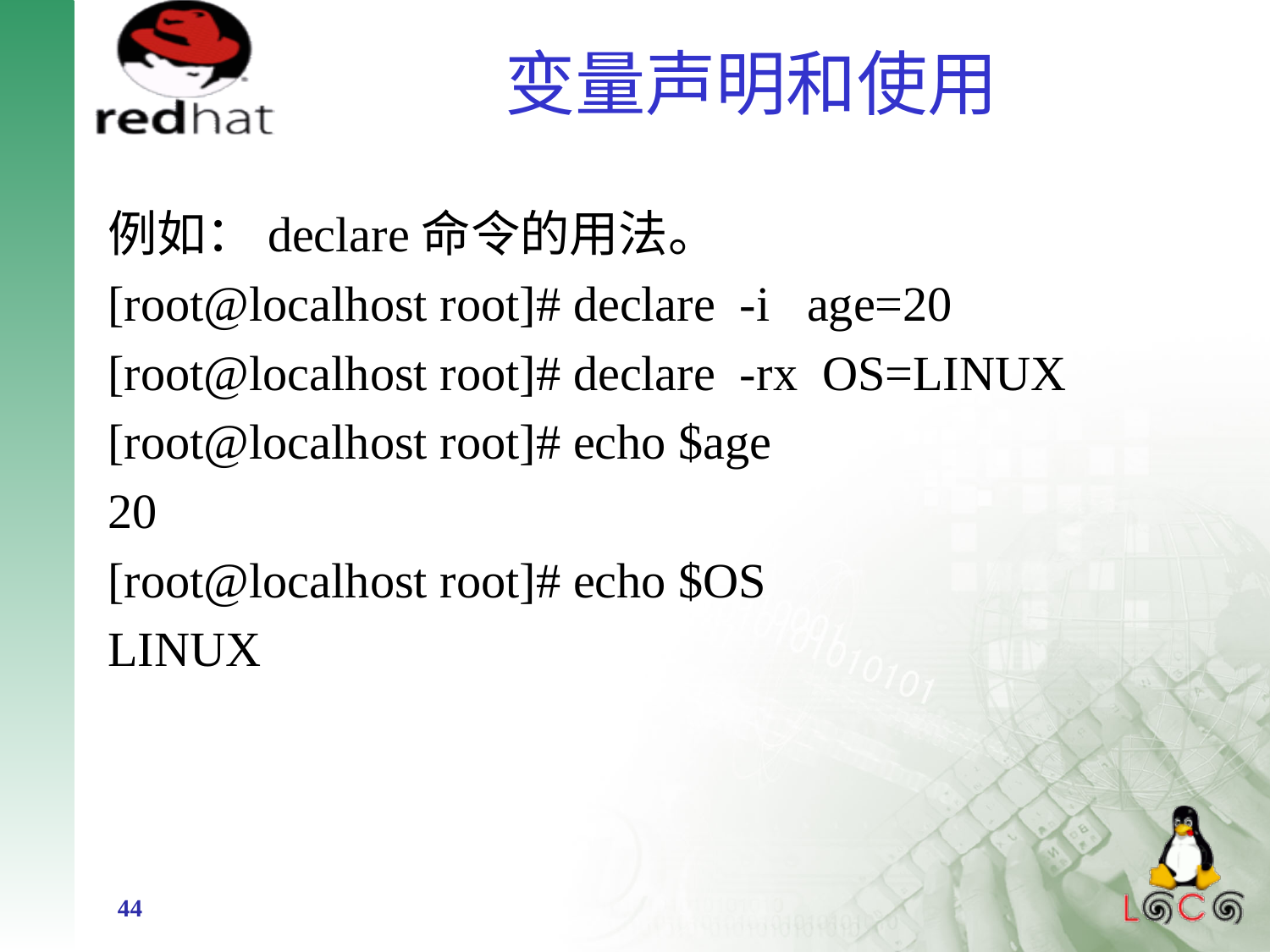

# 变量声明和使用
例如：declare命令的用法。
[root@localhost root]# declare  -i   age=20
[root@localhost root]# declare  -rx  OS=LINUX
[root@localhost root]# echo $age
20
[root@localhost root]# echo $OS
LINUX
44